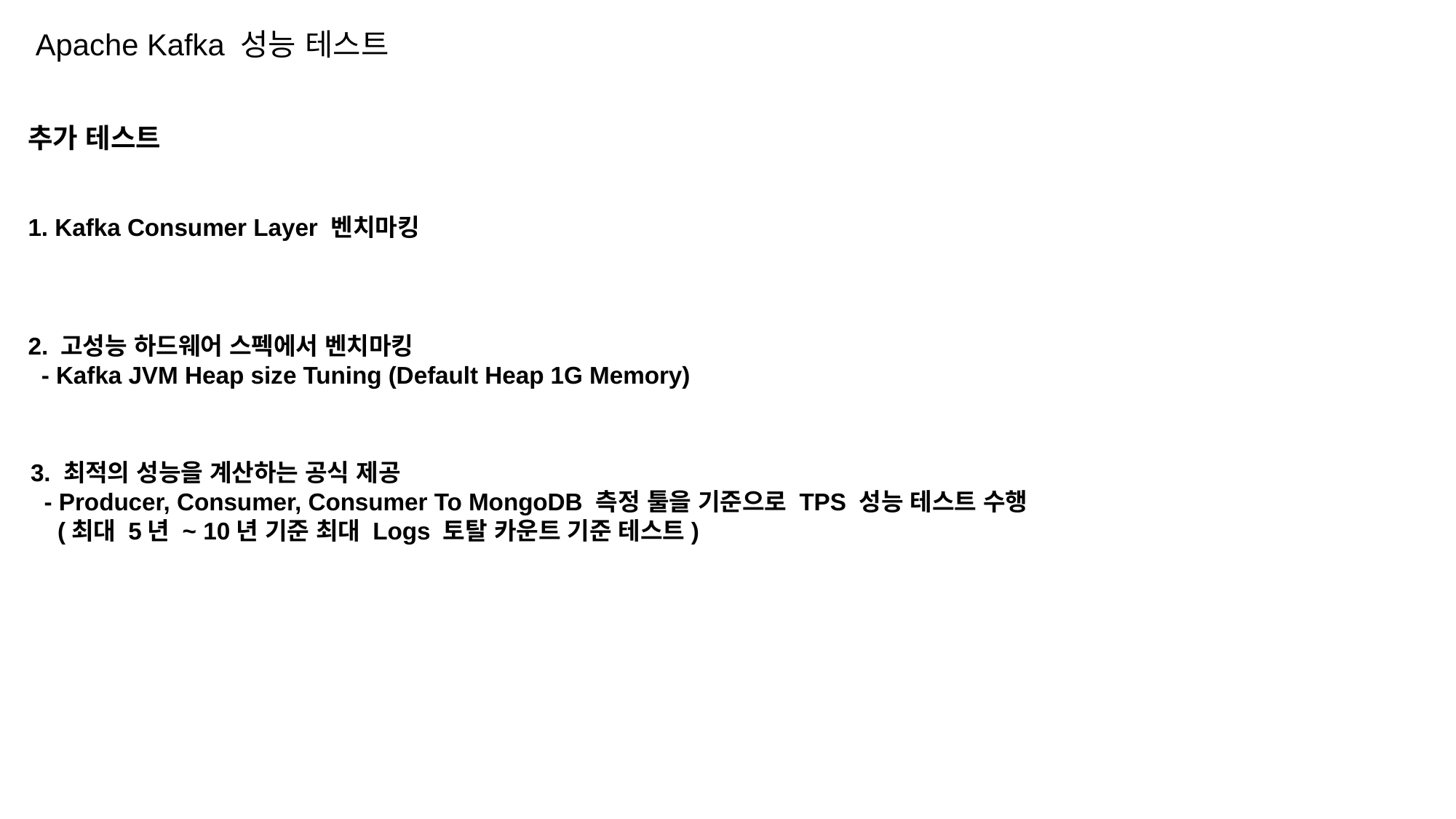

Apache Kafka 성능 테스트
추가 테스트
1. Kafka Consumer Layer 벤치마킹
2. 고성능 하드웨어 스펙에서 벤치마킹
  - Kafka JVM Heap size Tuning (Default Heap 1G Memory)
3. 최적의 성능을 계산하는 공식 제공
  - Producer, Consumer, Consumer To MongoDB 측정 툴을 기준으로 TPS 성능 테스트 수행
    (최대 5년 ~ 10년 기준 최대 Logs 토탈 카운트 기준 테스트)